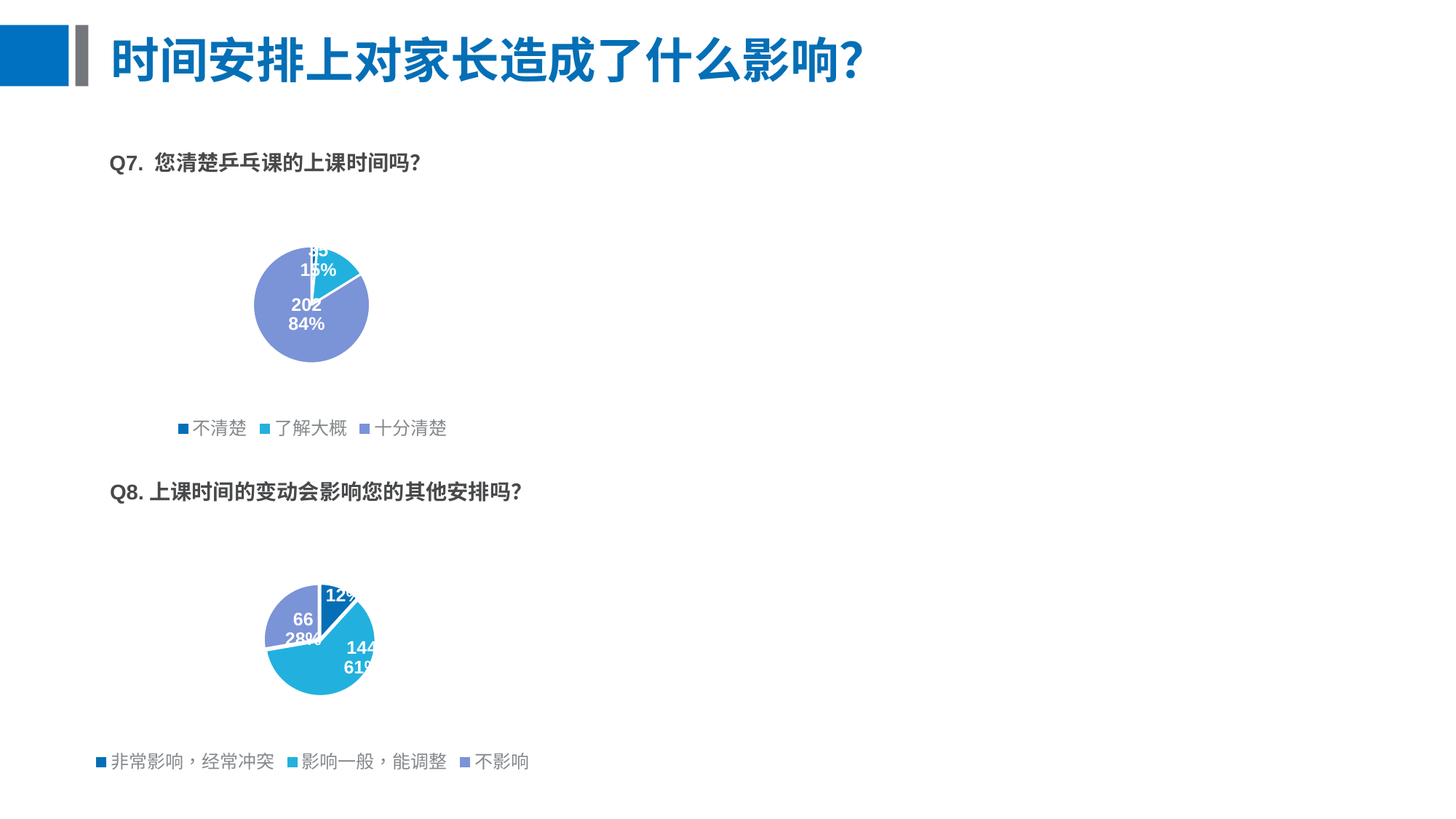

# 时间安排上对家长造成了什么影响？
Q7. 您清楚乒乓课的上课时间吗？

### Chart

| Category | 选项分布 |
|---|---|
| 不清楚 | 4.0 |
| 了解大概 | 35.0 |
| 十分清楚 | 202.0 |
Q8.上课时间的变动会影响您的其他安排吗？

### Chart

| Category | 选项分布 |
|---|---|
| 非常影响，经常冲突 | 28.0 |
| 影响一般，能调整 | 144.0 |
| 不影响 | 66.0 |